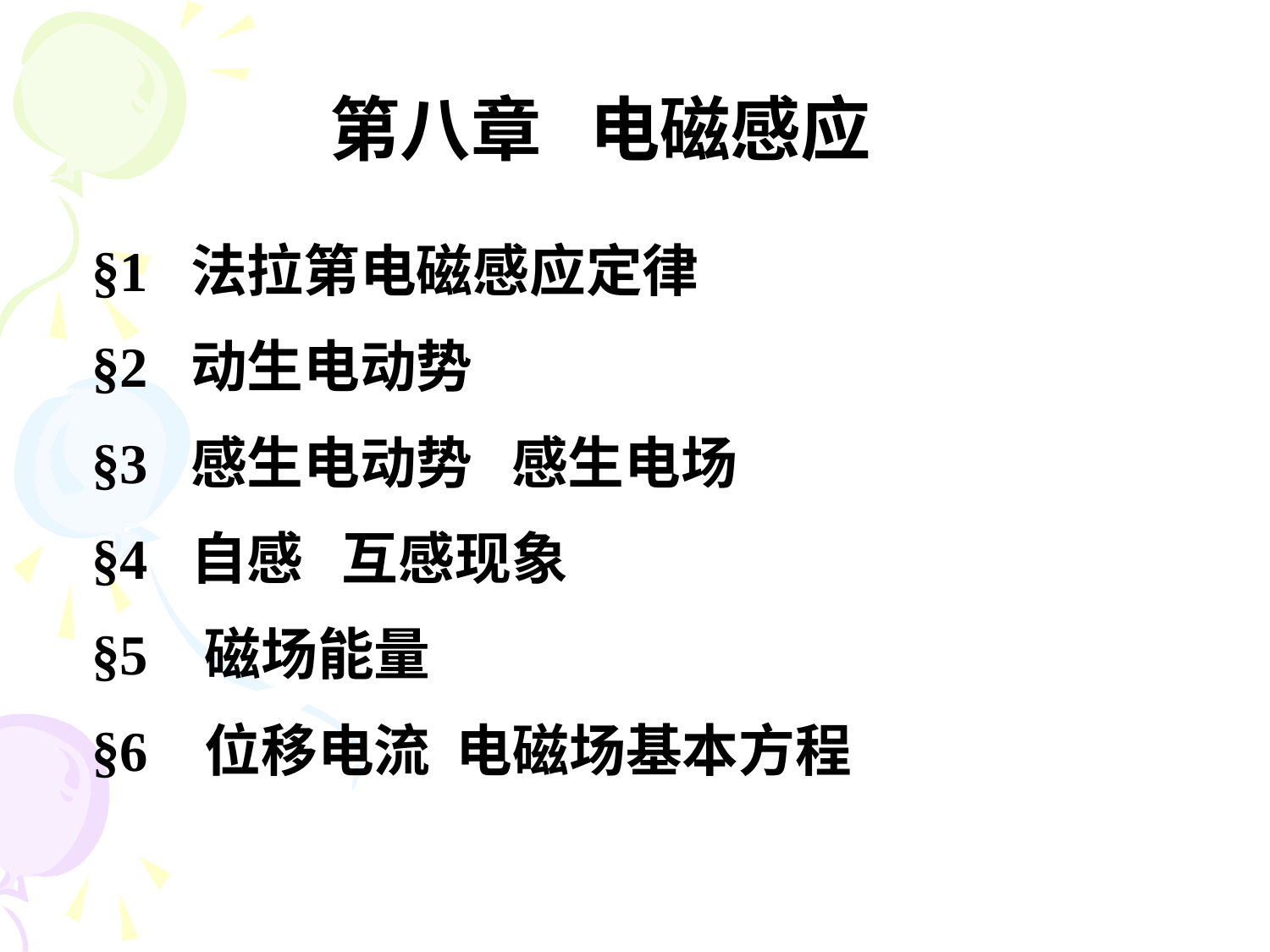

第八章   电磁感应
§1  法拉第电磁感应定律
§2  动生电动势
§3  感生电动势   感生电场
§4  自感   互感现象
§5   磁场能量
§6   位移电流  电磁场基本方程